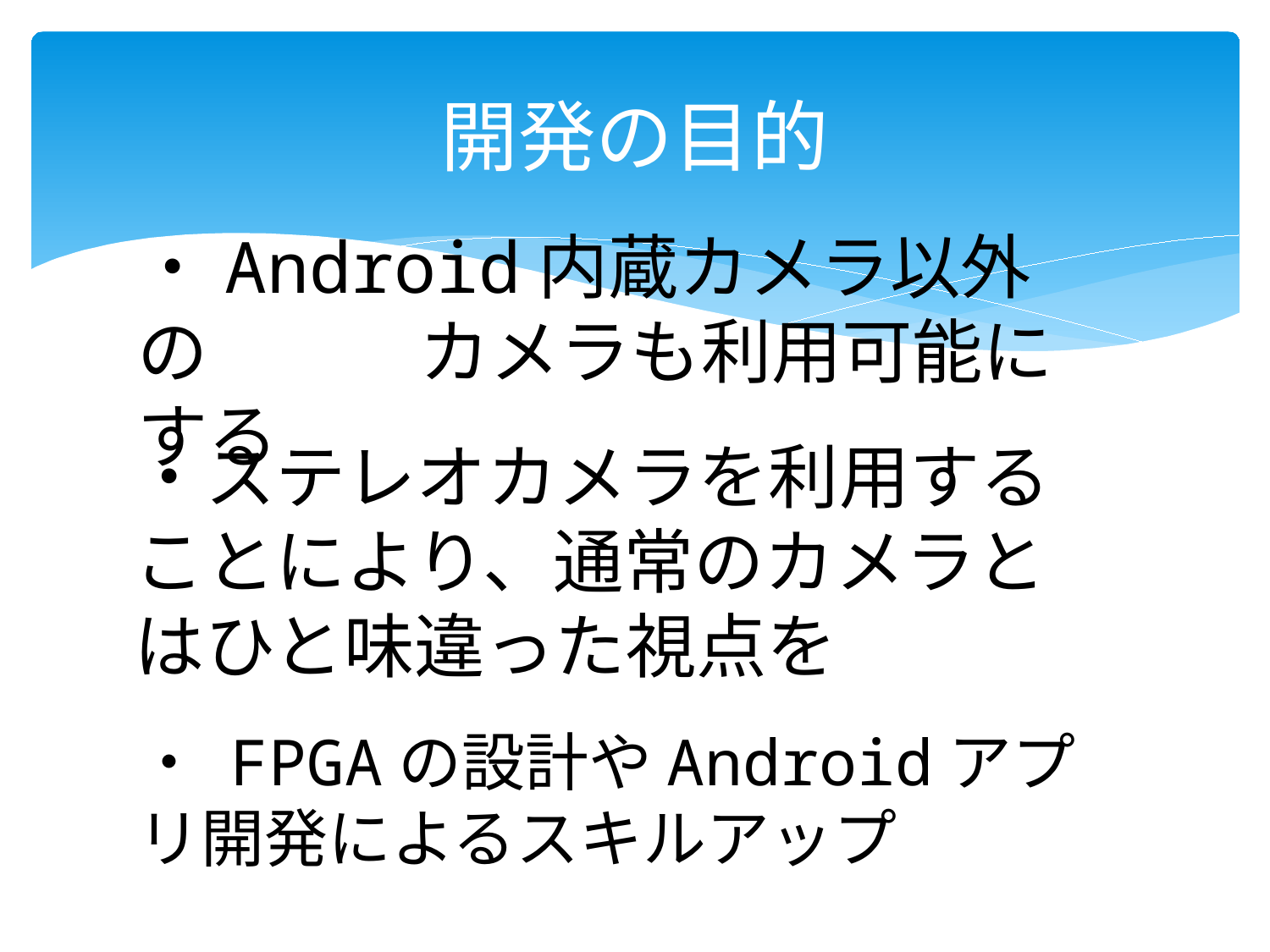

# 開発の目的
・Android内蔵カメラ以外の　　　カメラも利用可能にする
・ステレオカメラを利用することにより、通常のカメラとはひと味違った視点を
・ FPGAの設計やAndroidアプリ開発によるスキルアップ